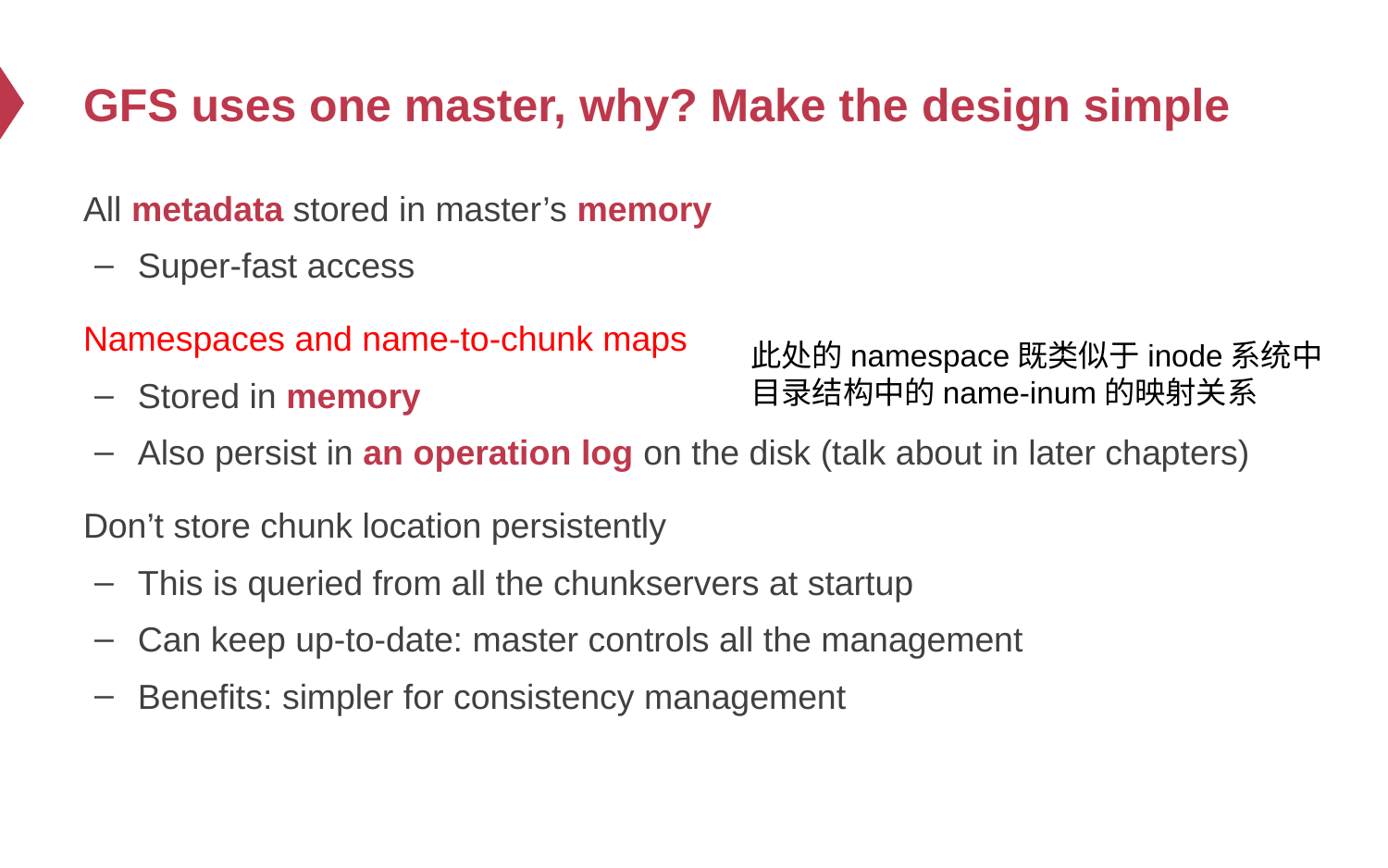

# GFS uses one master, why? Make the design simple
All metadata stored in master’s memory
Super-fast access
Namespaces and name-to-chunk maps
Stored in memory
Also persist in an operation log on the disk (talk about in later chapters)
Don’t store chunk location persistently
This is queried from all the chunkservers at startup
Can keep up-to-date: master controls all the management
Benefits: simpler for consistency management
此处的namespace既类似于inode系统中
目录结构中的name-inum的映射关系
49